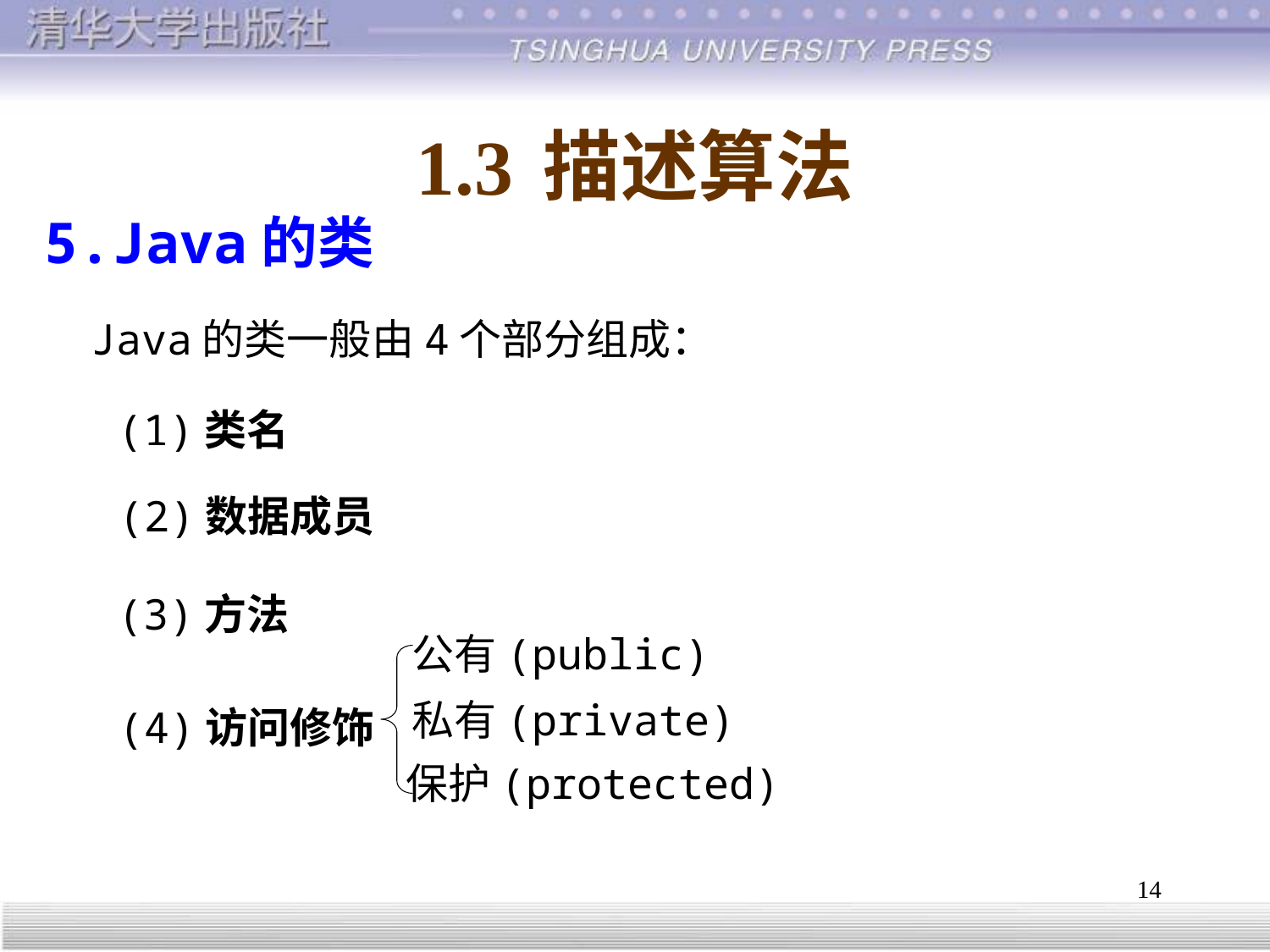

# 1.3	描述算法
5.Java的类
Java的类一般由4个部分组成：
(1)类名
(2)数据成员
(3)方法
公有(public)

私有(private)
保护(protected)
(4)访问修饰
14